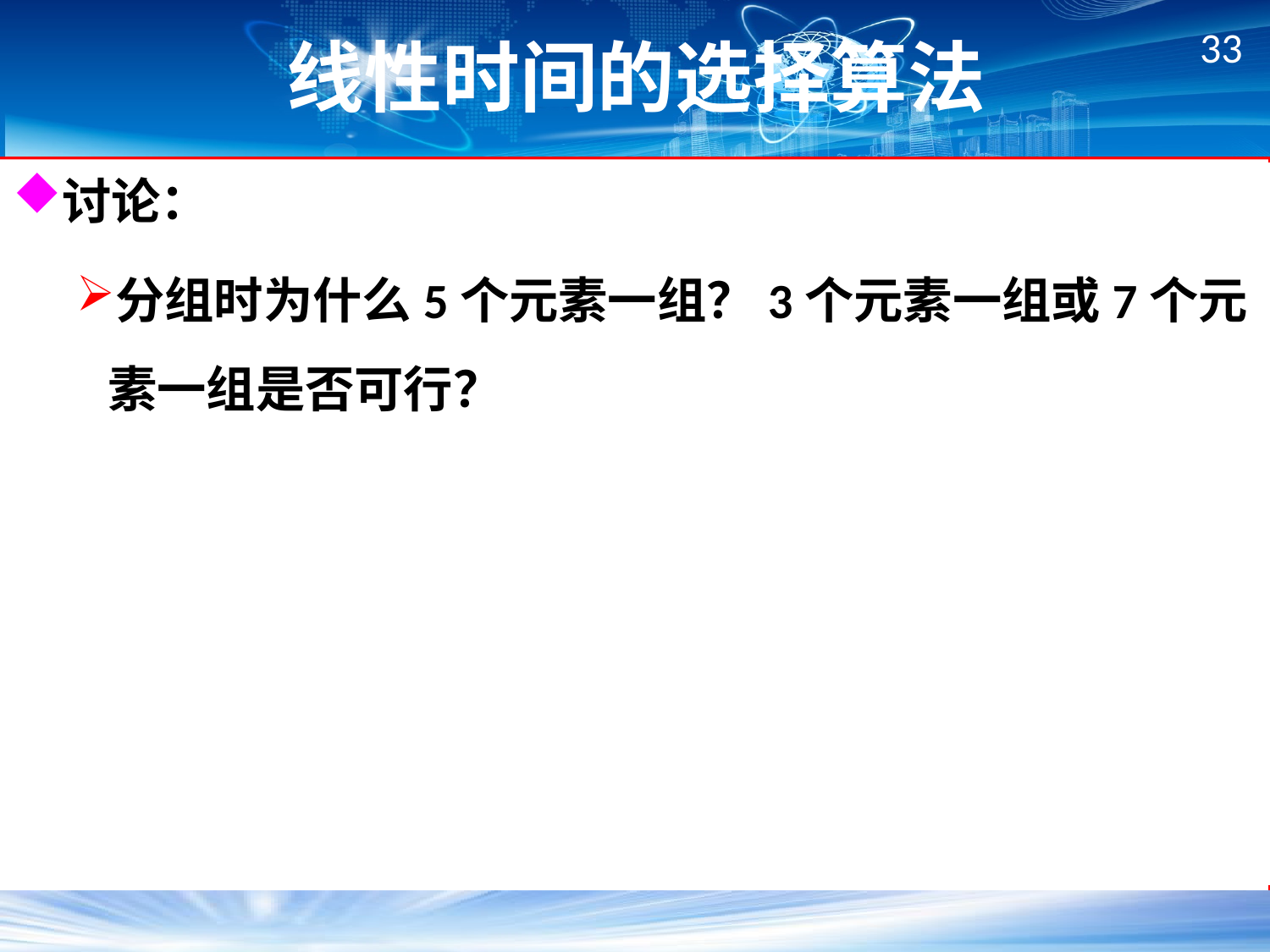

# 线性时间的选择算法
讨论：
分组时为什么5个元素一组？3个元素一组或7个元素一组是否可行？